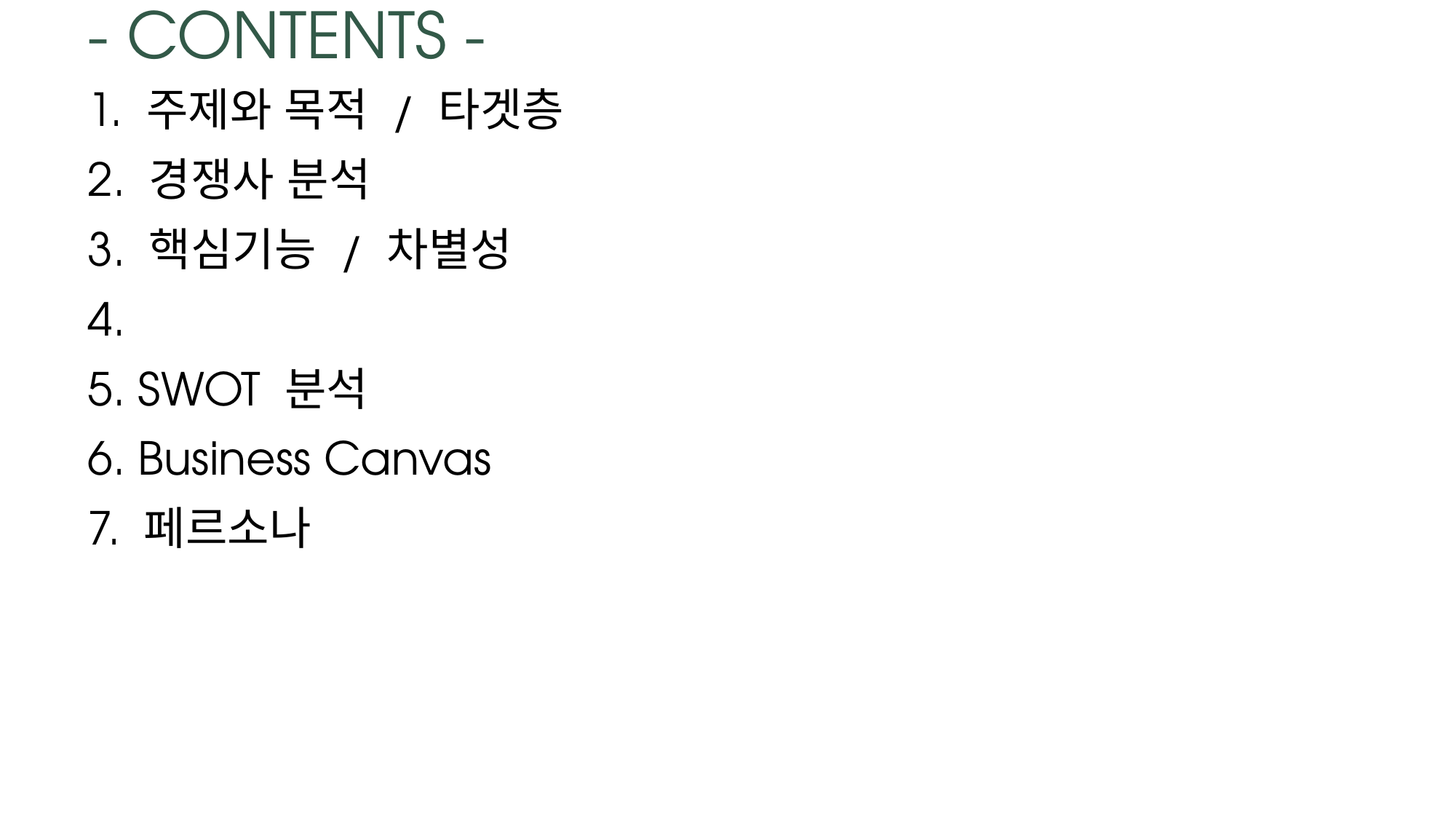

# - CONTENTS -
1. 주제와 목적 / 타겟층
2. 경쟁사 분석
3. 핵심기능 / 차별성
4.
5. SWOT 분석
6. Business Canvas
7. 페르소나